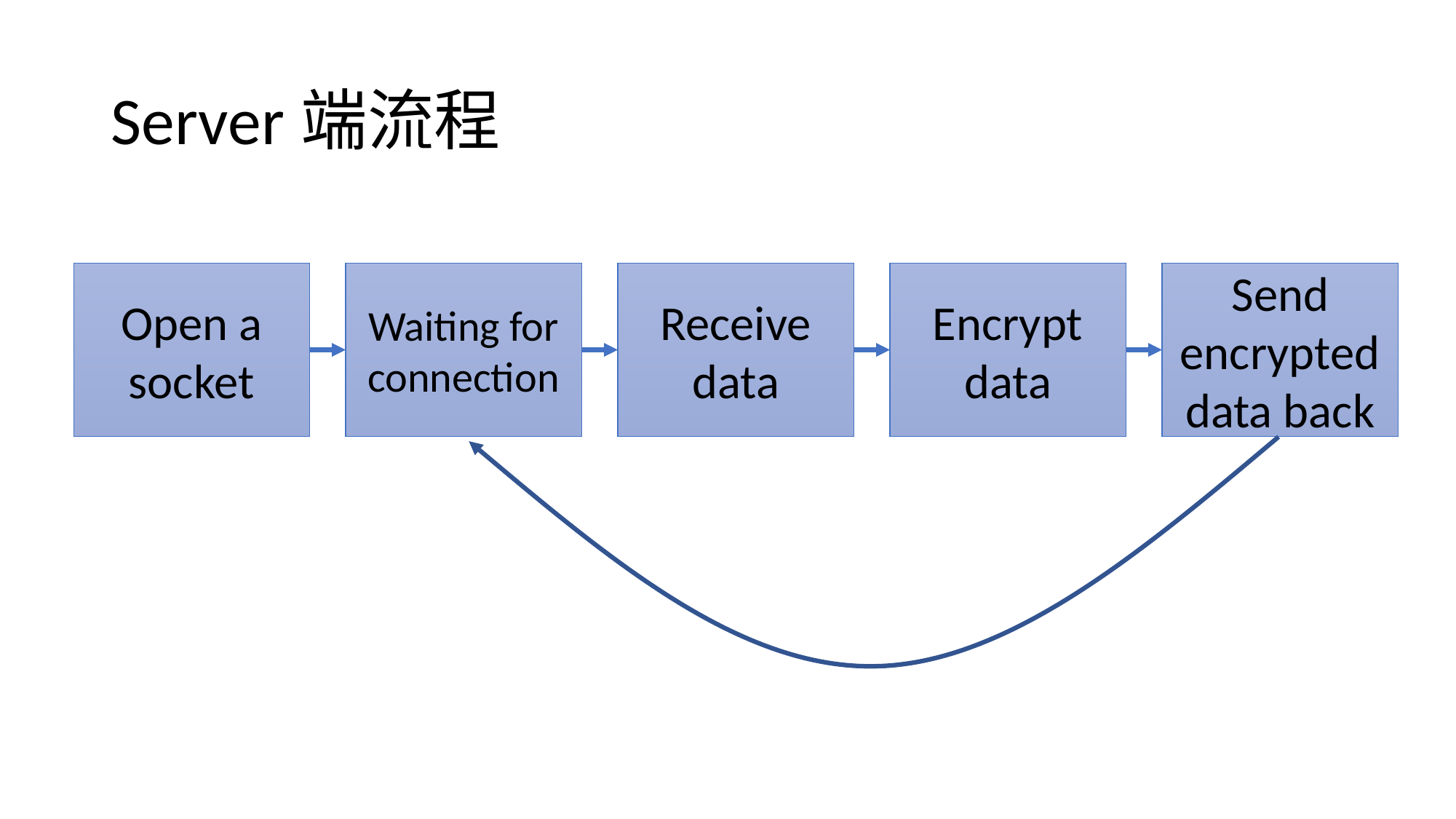

# Server端流程
Encrypt data
Send encrypted data back
Receive data
Open a socket
Waiting for connection